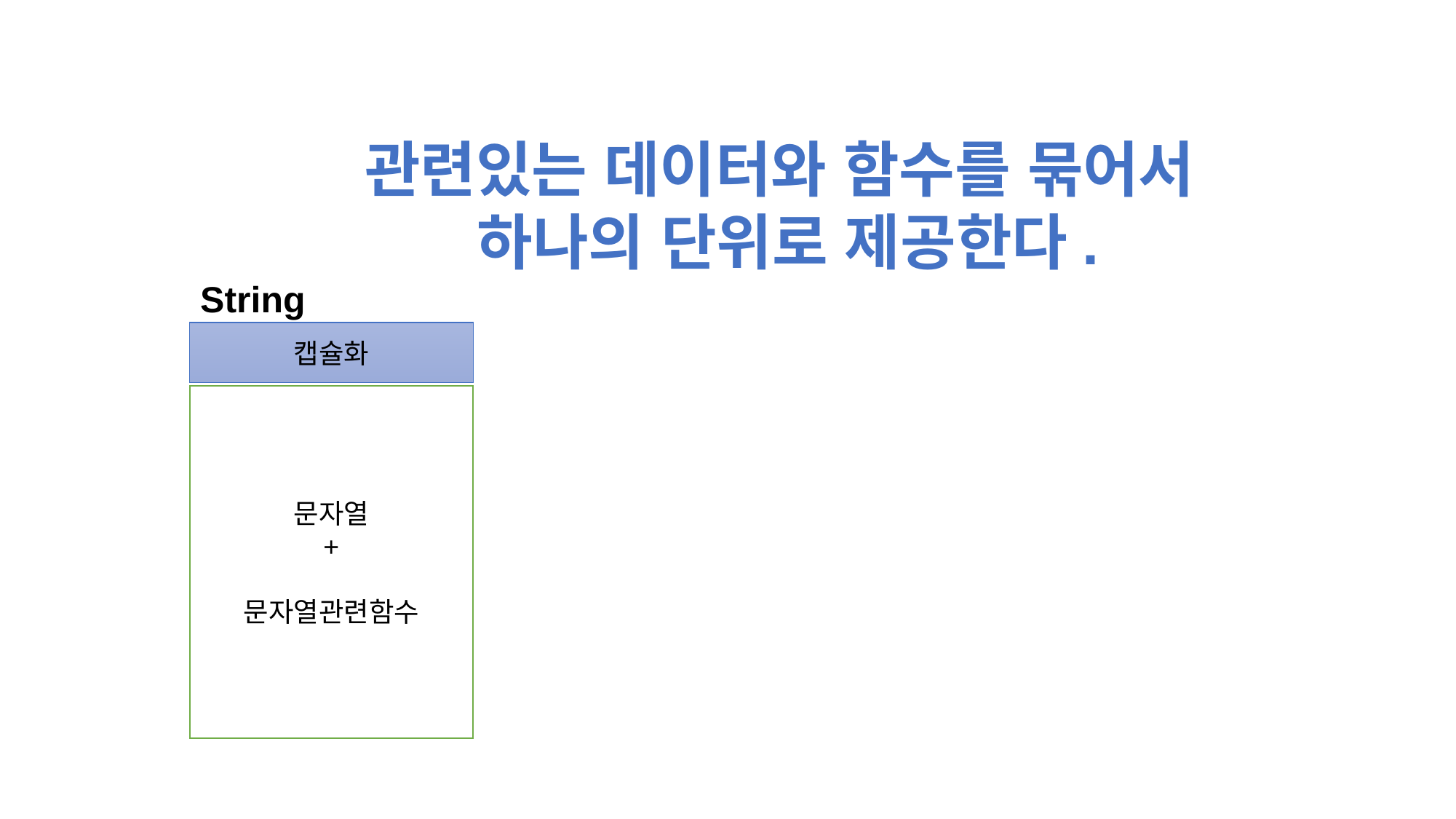

관련있는 데이터와 함수를 묶어서
하나의 단위로 제공한다.
String
캡슐화
문자열
+

문자열관련함수